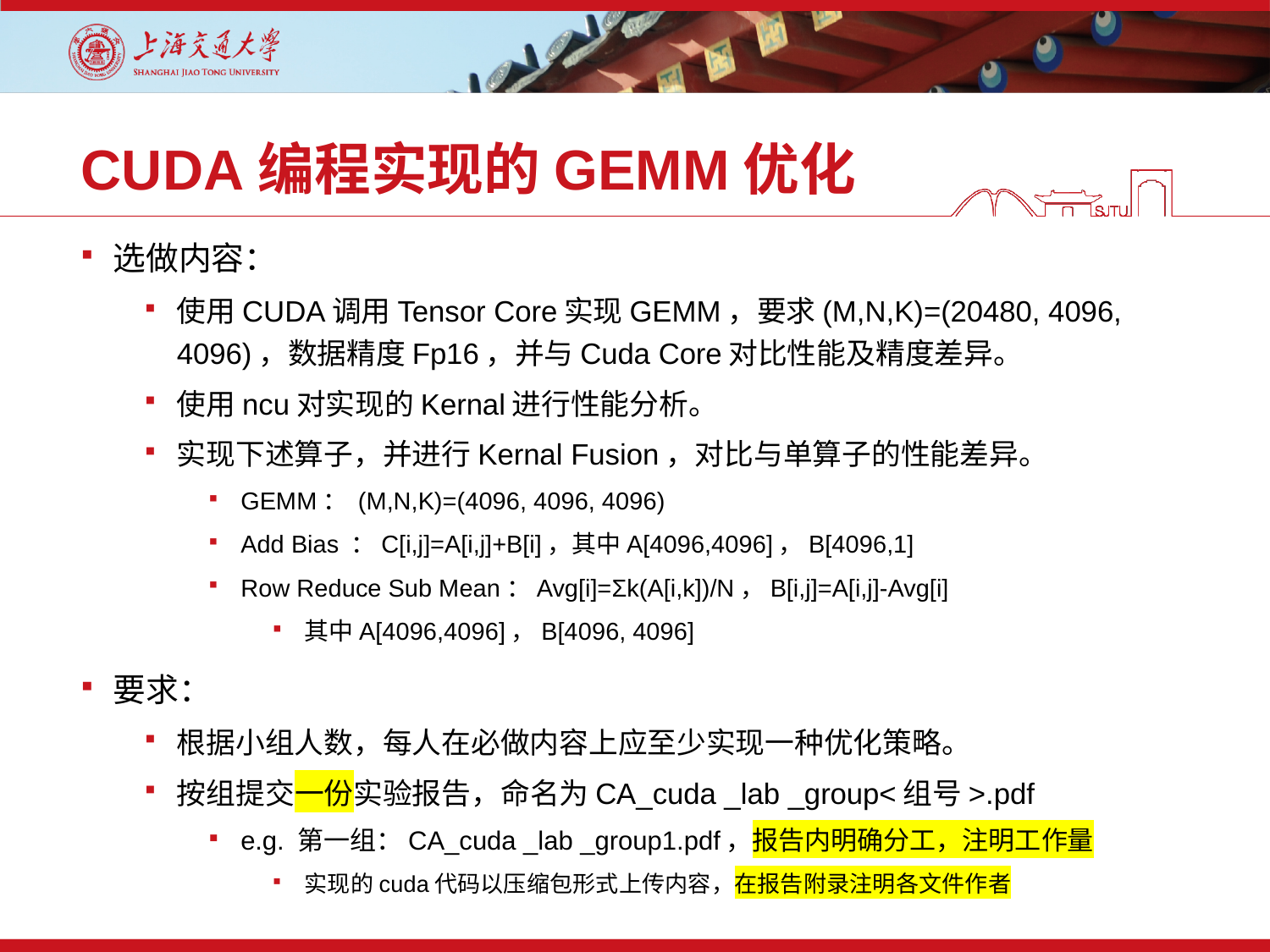

# CUDA编程实现的GEMM优化
选做内容：
使用CUDA调用Tensor Core实现GEMM，要求(M,N,K)=(20480, 4096, 4096)，数据精度Fp16，并与Cuda Core对比性能及精度差异。
使用ncu对实现的Kernal进行性能分析。
实现下述算子，并进行Kernal Fusion，对比与单算子的性能差异。
GEMM： (M,N,K)=(4096, 4096, 4096)
Add Bias ：C[i,j]=A[i,j]+B[i]，其中A[4096,4096]，B[4096,1]
Row Reduce Sub Mean：Avg[i]=Σk(A[i,k])/N，B[i,j]=A[i,j]-Avg[i]
其中A[4096,4096]，B[4096, 4096]
要求：
根据小组人数，每人在必做内容上应至少实现一种优化策略。
按组提交一份实验报告，命名为CA_cuda _lab _group<组号>.pdf
e.g. 第一组：CA_cuda _lab _group1.pdf，报告内明确分工，注明工作量
实现的cuda代码以压缩包形式上传内容，在报告附录注明各文件作者